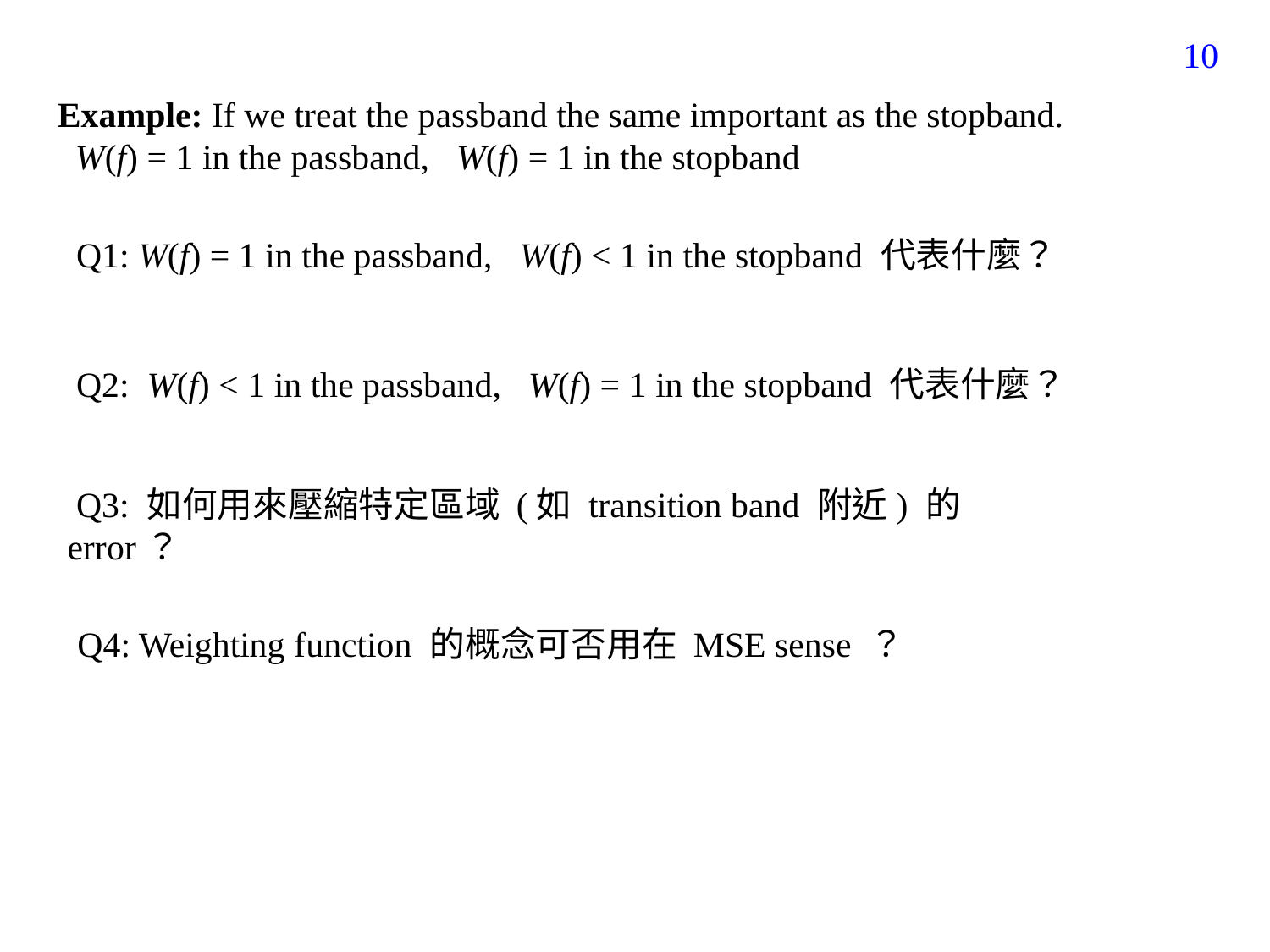

10
Example: If we treat the passband the same important as the stopband.
  W(f) = 1 in the passband,   W(f) = 1 in the stopband
 Q1: W(f) = 1 in the passband,   W(f) < 1 in the stopband 代表什麼？
 Q2:  W(f) < 1 in the passband,   W(f) = 1 in the stopband 代表什麼？
 Q3: 如何用來壓縮特定區域 (如 transition band 附近) 的 error？
Q4: Weighting function 的概念可否用在 MSE sense ？